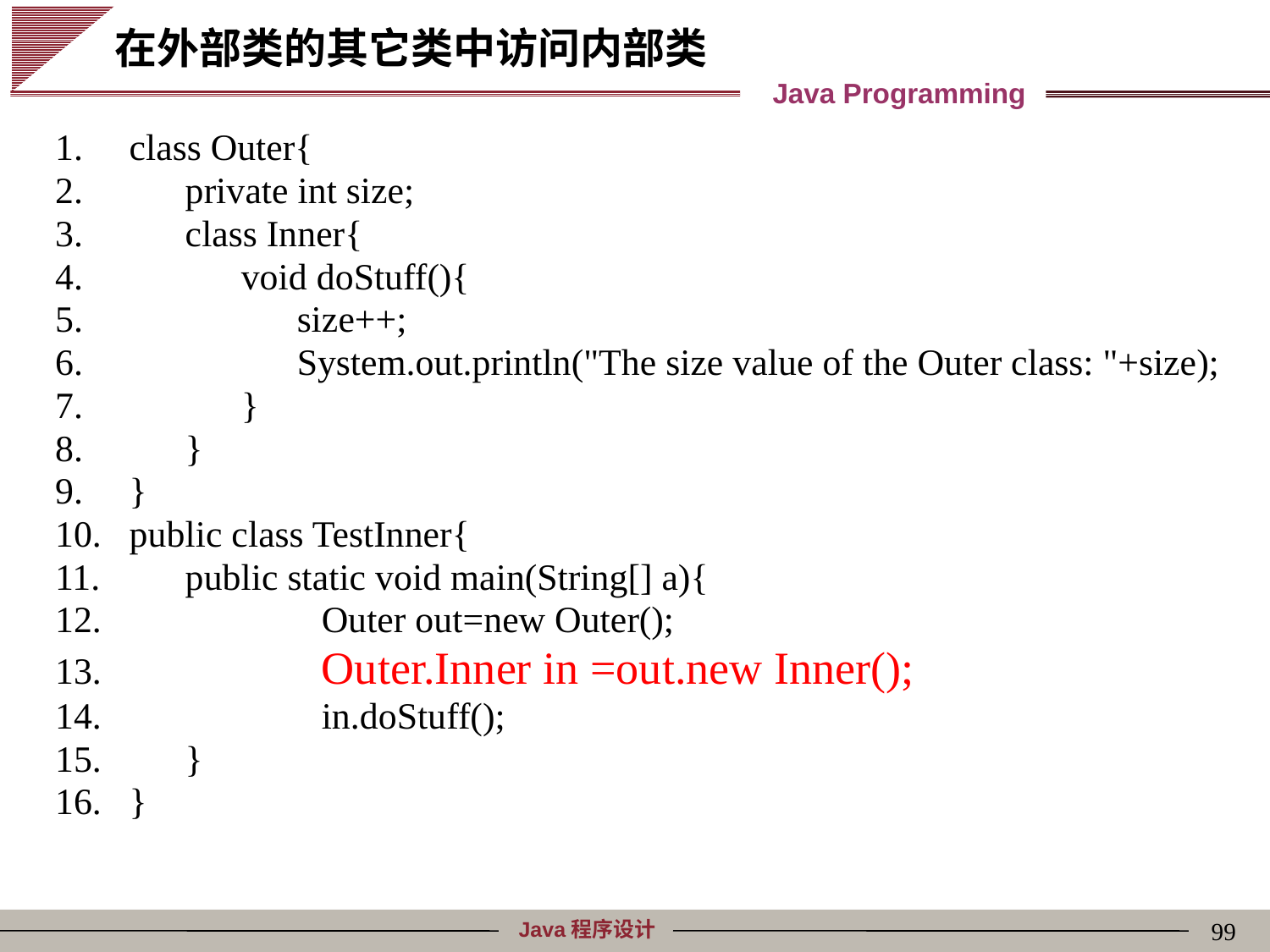

# 在外部类的其它类中访问内部类
class Outer{
      private int size;
      class Inner{
            void doStuff(){
                  size++;
                  System.out.println("The size value of the Outer class: "+size);
            }
      }
}
public class TestInner{
      public static void main(String[] a){
	       Outer out=new Outer();
	       Outer.Inner in =out.new Inner();
	       in.doStuff();
      }
}